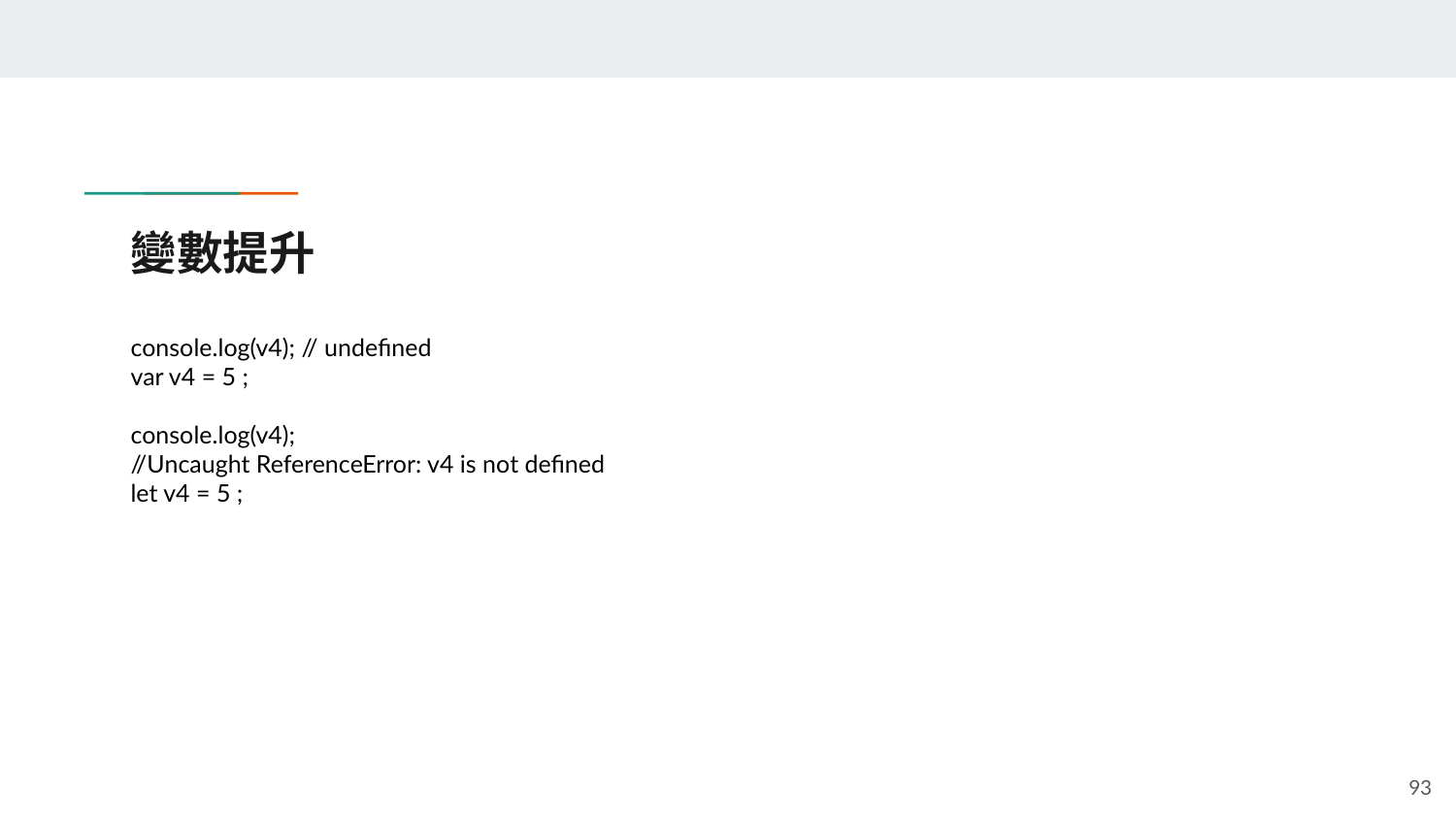

# 變數提升
console.log(v4); // undefined
var v4 = 5 ;

console.log(v4);
//Uncaught ReferenceError: v4 is not defined
let v4 = 5 ;
93